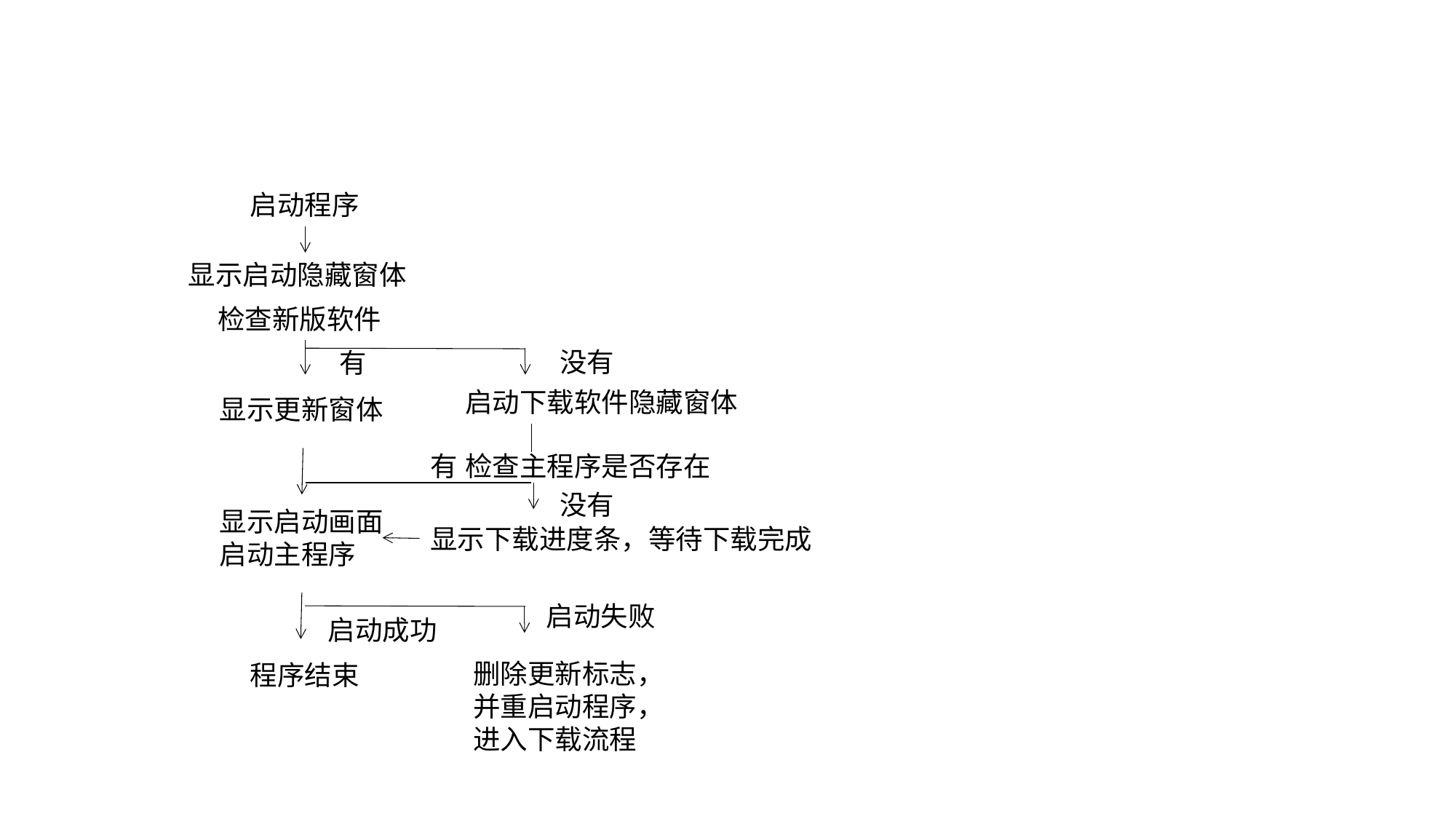

启动程序
显示启动隐藏窗体
检查新版软件
没有
有
启动下载软件隐藏窗体
显示更新窗体
有
检查主程序是否存在
没有
显示启动画面
启动主程序
显示下载进度条，等待下载完成
启动失败
启动成功
删除更新标志，并重启动程序，进入下载流程
程序结束